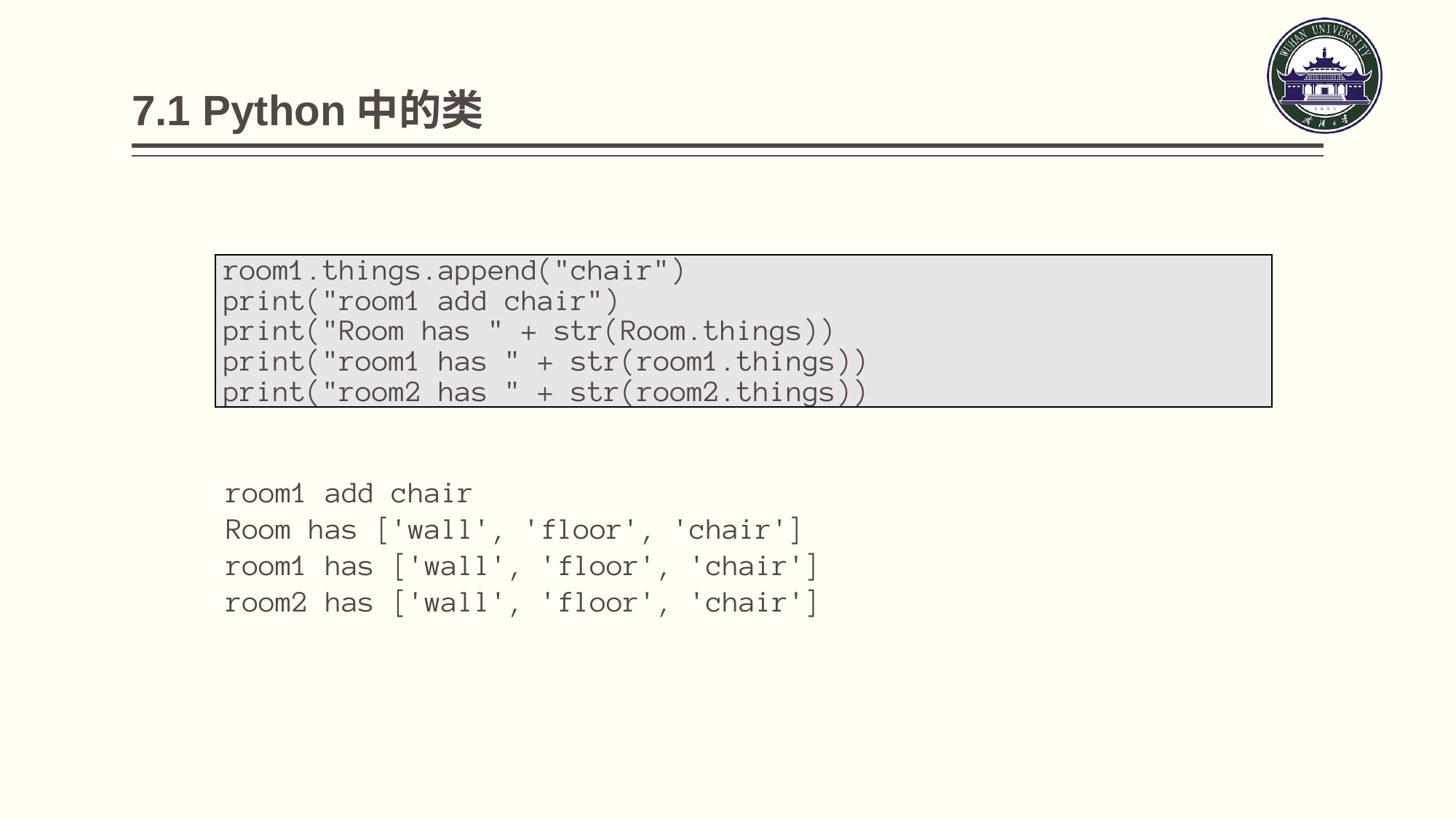

# 7.1 Python中的类
| room1.things.append("chair") print("room1 add chair") print("Room has " + str(Room.things)) print("room1 has " + str(room1.things)) print("room2 has " + str(room2.things)) |
| --- |
room1 add chair
Room has ['wall', 'floor', 'chair']
room1 has ['wall', 'floor', 'chair']
room2 has ['wall', 'floor', 'chair']